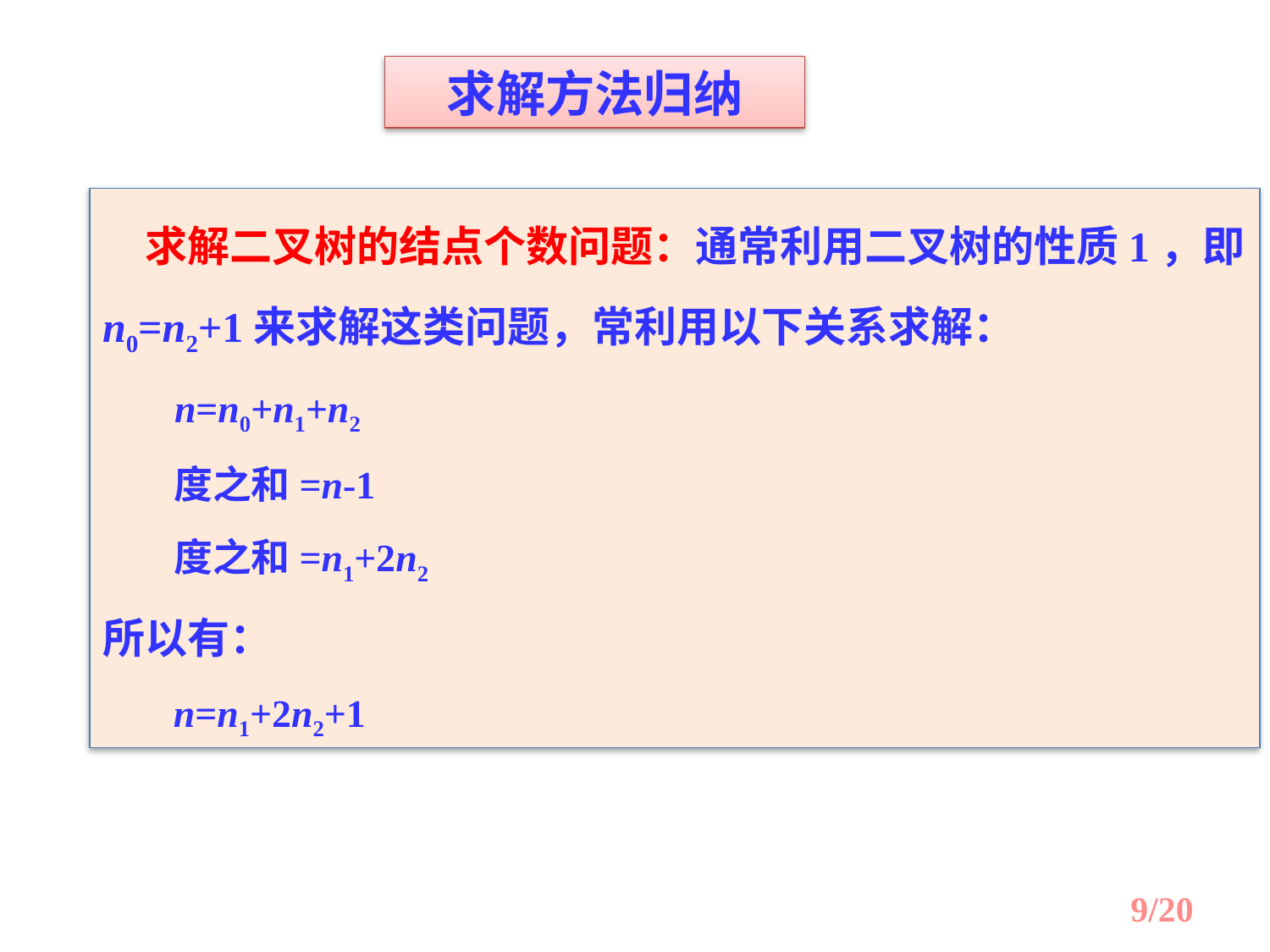

求解方法归纳
　求解二叉树的结点个数问题：通常利用二叉树的性质1，即n0=n2+1来求解这类问题，常利用以下关系求解：
        n=n0+n1+n2
       度之和=n-1
       度之和=n1+2n2
所以有：
        n=n1+2n2+1
9/20